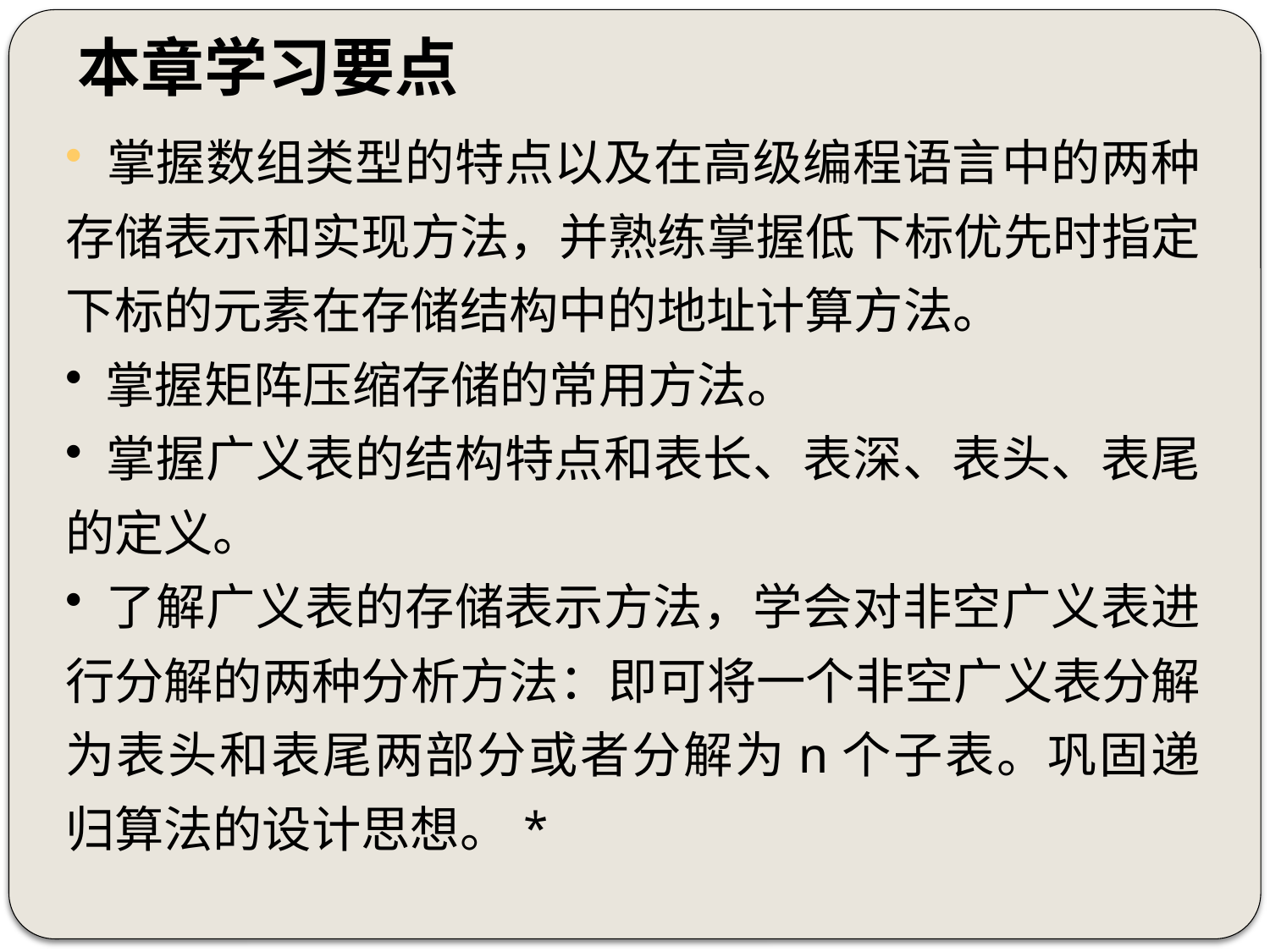

本章学习要点
 掌握数组类型的特点以及在高级编程语言中的两种存储表示和实现方法，并熟练掌握低下标优先时指定下标的元素在存储结构中的地址计算方法。
 掌握矩阵压缩存储的常用方法。
 掌握广义表的结构特点和表长、表深、表头、表尾的定义。
 了解广义表的存储表示方法，学会对非空广义表进行分解的两种分析方法：即可将一个非空广义表分解为表头和表尾两部分或者分解为n个子表。巩固递归算法的设计思想。*